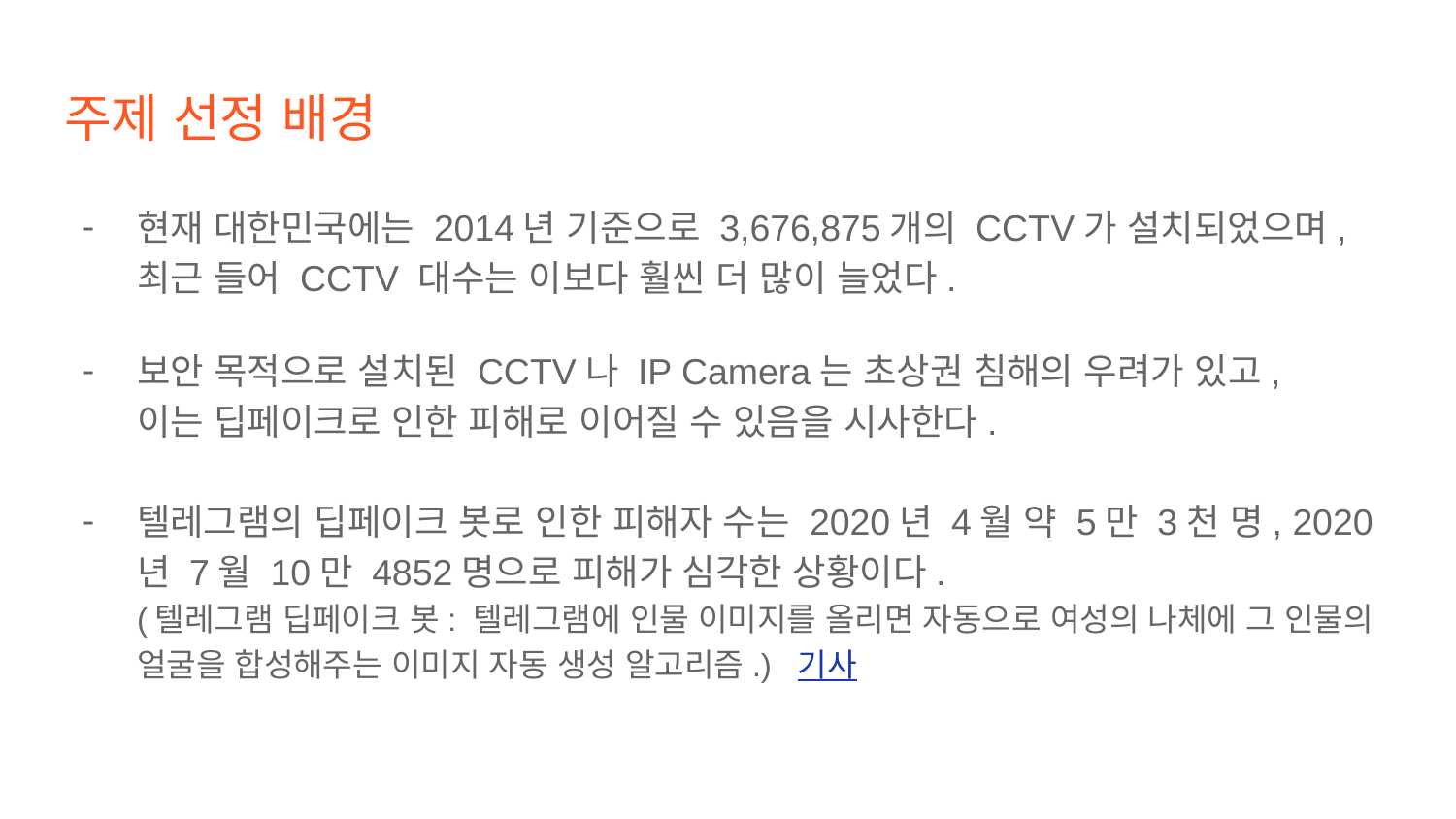

# 주제 선정 배경
현재 대한민국에는 2014년 기준으로 3,676,875개의 CCTV가 설치되었으며, 최근 들어 CCTV 대수는 이보다 훨씬 더 많이 늘었다.
보안 목적으로 설치된 CCTV나 IP Camera는 초상권 침해의 우려가 있고,
이는 딥페이크로 인한 피해로 이어질 수 있음을 시사한다.
텔레그램의 딥페이크 봇로 인한 피해자 수는 2020년 4월 약 5만 3천 명, 2020년 7월 10만 4852명으로 피해가 심각한 상황이다.
(텔레그램 딥페이크 봇: 텔레그램에 인물 이미지를 올리면 자동으로 여성의 나체에 그 인물의 얼굴을 합성해주는 이미지 자동 생성 알고리즘.)  기사